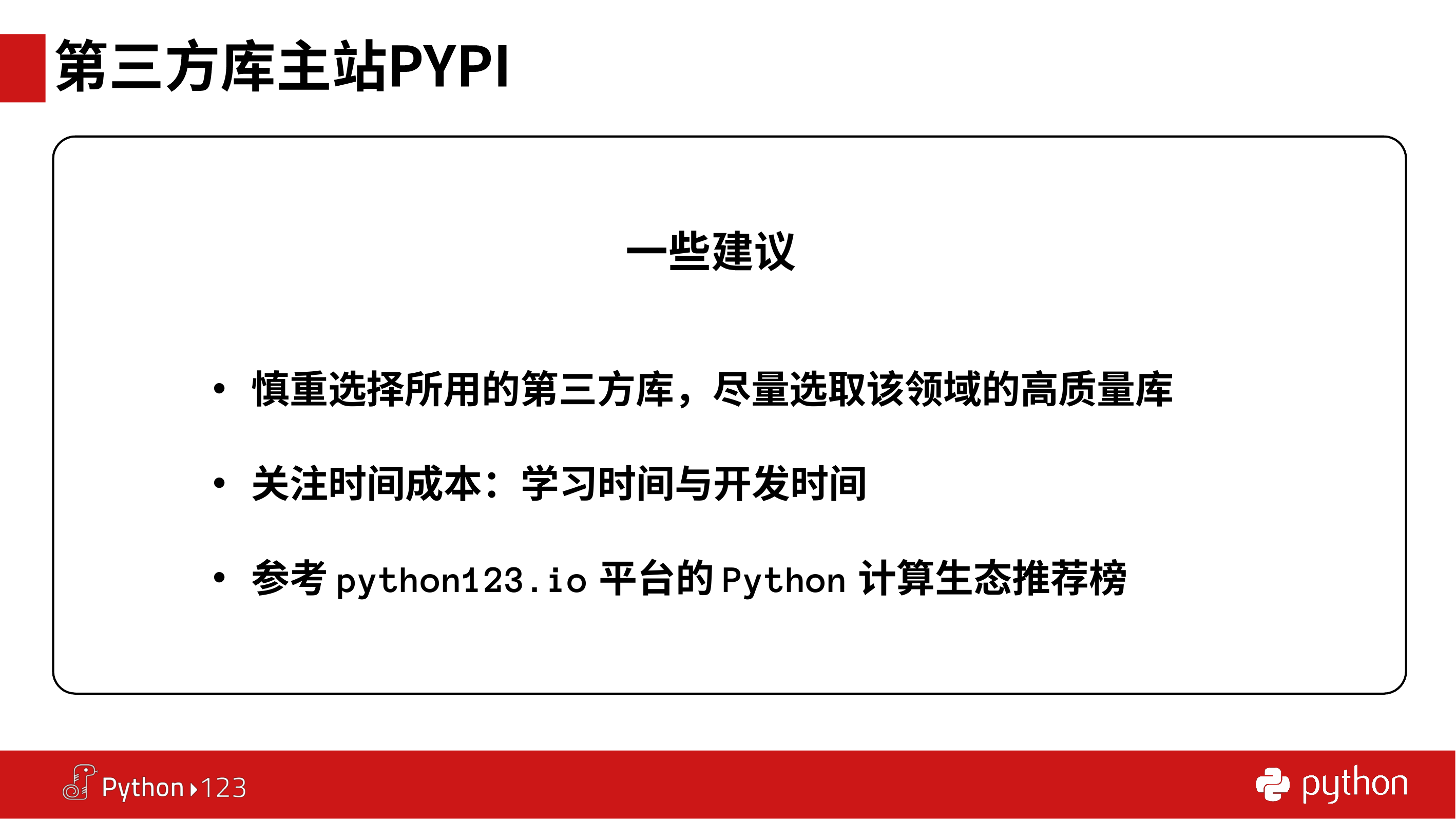

慎重选择所用的第三方库，尽量选取该领域的高质量库

关注时间成本：学习时间与开发时间

参考python123.io平台的Python计算生态推荐榜